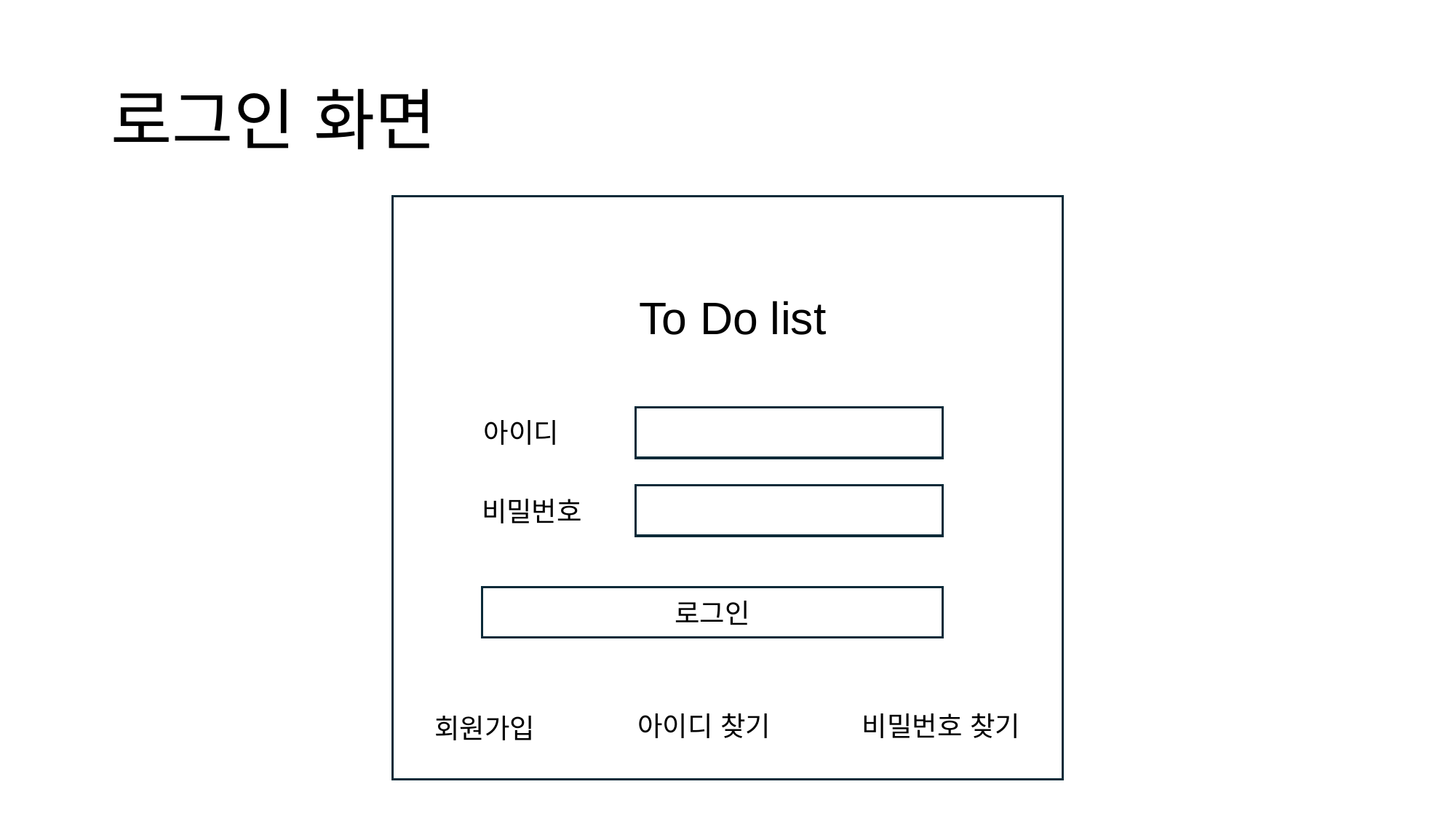

# 로그인 화면

To Do list

아이디

비밀번호
로그인
아이디 찾기
비밀번호 찾기
회원가입